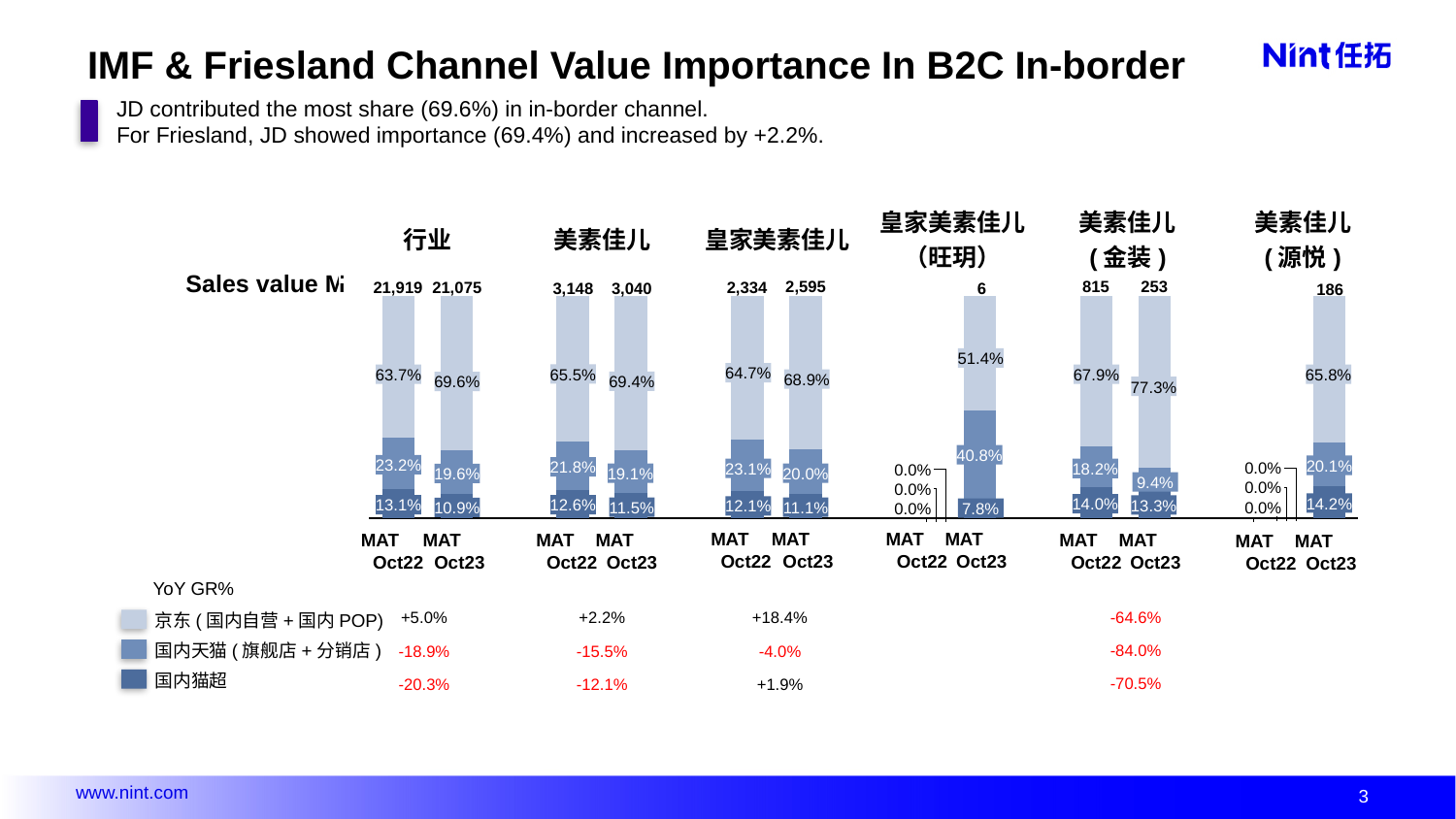

# IMF & Friesland Channel Value Importance In B2C In-border
JD contributed the most share (69.6%) in in-border channel.
For Friesland, JD showed importance (69.4%) and increased by +2.2%.
| 行业 | 美素佳儿 | 皇家美素佳儿 | 皇家美素佳儿 （旺玥） | 美素佳儿 (金装) | 美素佳儿 (源悦) |
| --- | --- | --- | --- | --- | --- |
Sales value M
2,595
253
815
21,075
2,334
21,919
3,148
3,040
6
186

### Chart

| Category | 国内猫超 | 国内天猫(旗舰店+分销店) | 京东(国内自营+国内POP) |
|---|---|---|---|
| MAT22 | 13.09 | 23.2 | 63.71 |
| MAT23 | 10.85 | 19.57 | 69.58 |
|  | None | None | None |
| MAT22 | 12.61 | 21.85 | 65.54 |
| MAT23 | 11.48 | 19.13 | 69.39 |
|  | None | None | None |
| MAT22 | 12.14 | 23.13 | 64.73 |
| MAT23 | 11.12 | 19.96 | 68.92 |
|  | None | None | None |
| MAT22 | None | None | None |
| MAT23 | 7.84 | 40.76 | 51.4 |
|  | None | None | None |
| MAT22 | 13.96 | 18.18 | 67.85 |
| MAT23 | 13.29 | 9.38 | 77.33 |
|  | None | None | None |
| MAT22 | None | None | None |
| MAT23 | 14.18 | 20.06 | 65.76 |
51.4%
64.7%
65.5%
63.7%
67.9%
65.8%
68.9%
69.4%
69.6%
77.3%
40.8%
23.2%
20.1%
21.8%
0.0%
23.1%
18.2%
0.0%
19.1%
20.0%
19.6%
9.4%
0.0%
0.0%
14.2%
14.0%
12.6%
13.1%
13.3%
12.1%
0.0%
11.5%
11.1%
10.9%
0.0%
7.8%
MAT
Oct22
MAT
Oct23
MAT
Oct22
MAT
Oct23
MAT
Oct22
MAT
Oct23
MAT
Oct22
MAT
Oct23
MAT
Oct22
MAT
Oct23
MAT
Oct22
MAT
Oct23
YoY GR%
| +5.0% | +2.2% | +18.4% |  | -64.6% |  |
| --- | --- | --- | --- | --- | --- |
| -18.9% | -15.5% | -4.0% |  | -84.0% |  |
| -20.3% | -12.1% | +1.9% |  | -70.5% |  |
京东(国内自营+国内POP)

国内天猫(旗舰店+分销店)

国内猫超